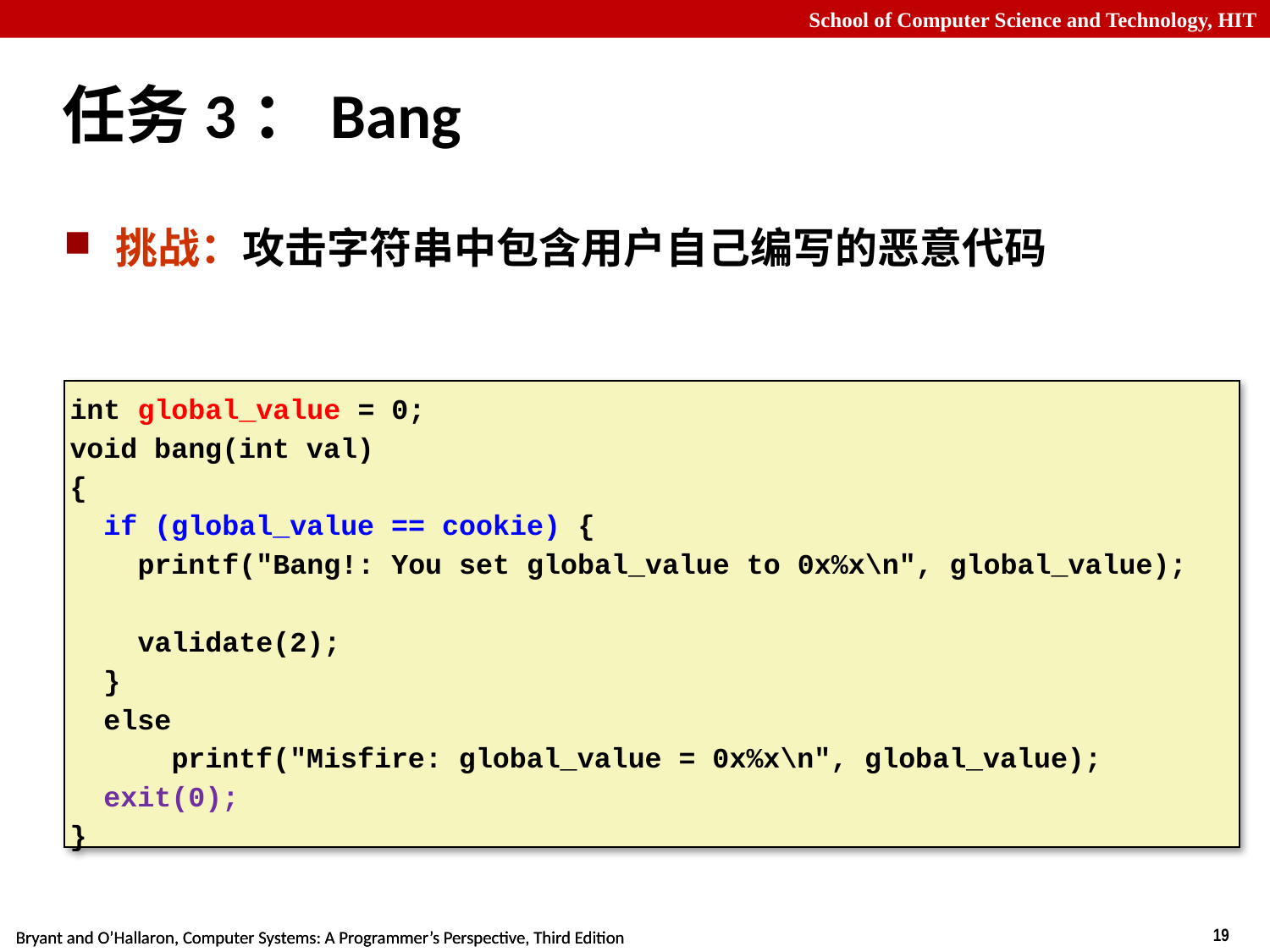

-19-
# 任务3：Bang
挑战：攻击字符串中包含用户自己编写的恶意代码
int global_value = 0;
void bang(int val)
{
  if (global_value == cookie) {
    printf("Bang!: You set global_value to 0x%x\n", global_value);
    validate(2);
  }
  else
      printf("Misfire: global_value = 0x%x\n", global_value);
  exit(0);
}